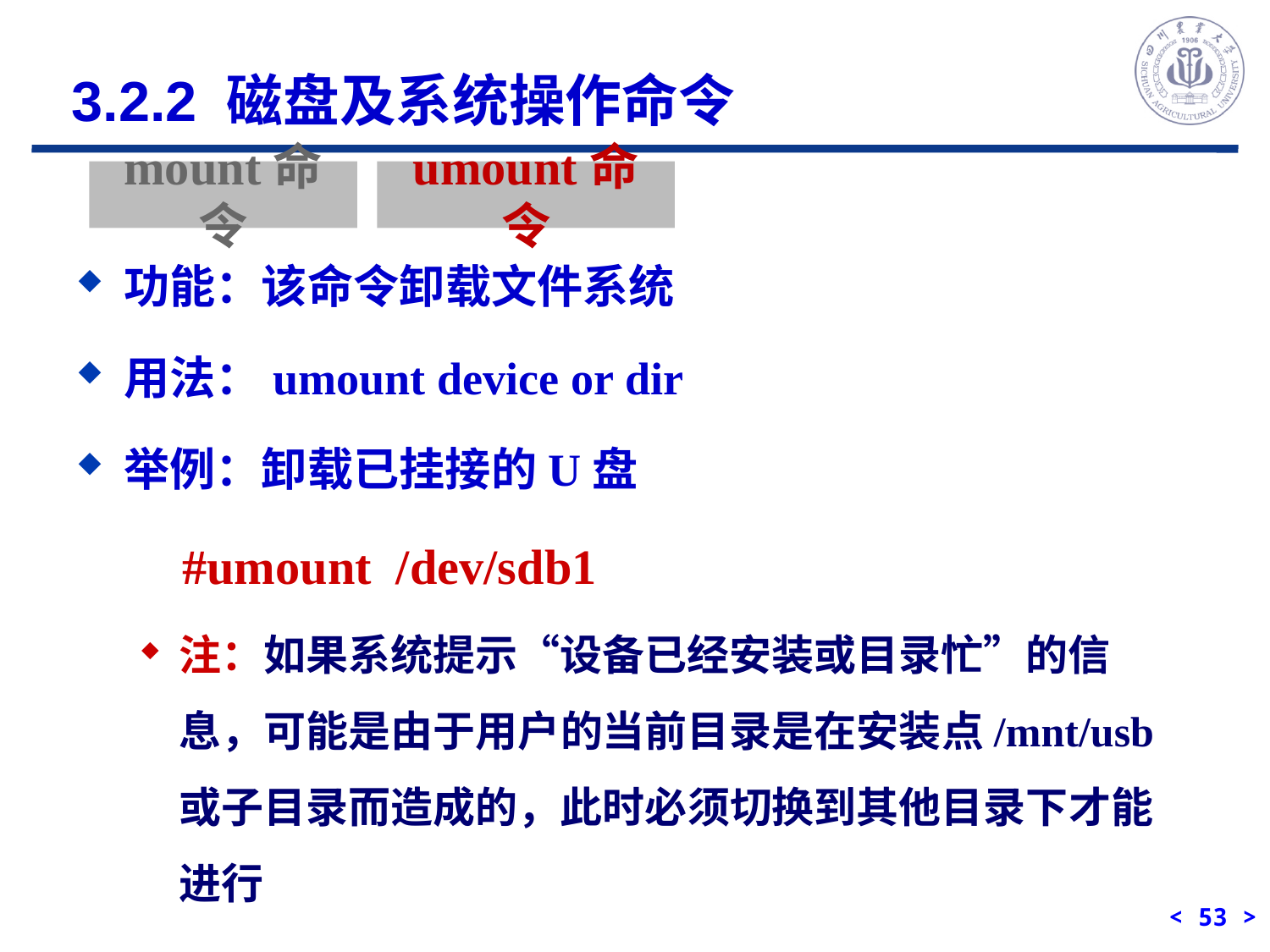

3.2.2 磁盘及系统操作命令
mount命令
umount命令
功能：该命令卸载文件系统
用法：umount device or dir
举例：卸载已挂接的U盘
    #umount  /dev/sdb1
注：如果系统提示“设备已经安装或目录忙”的信息，可能是由于用户的当前目录是在安装点/mnt/usb或子目录而造成的，此时必须切换到其他目录下才能进行